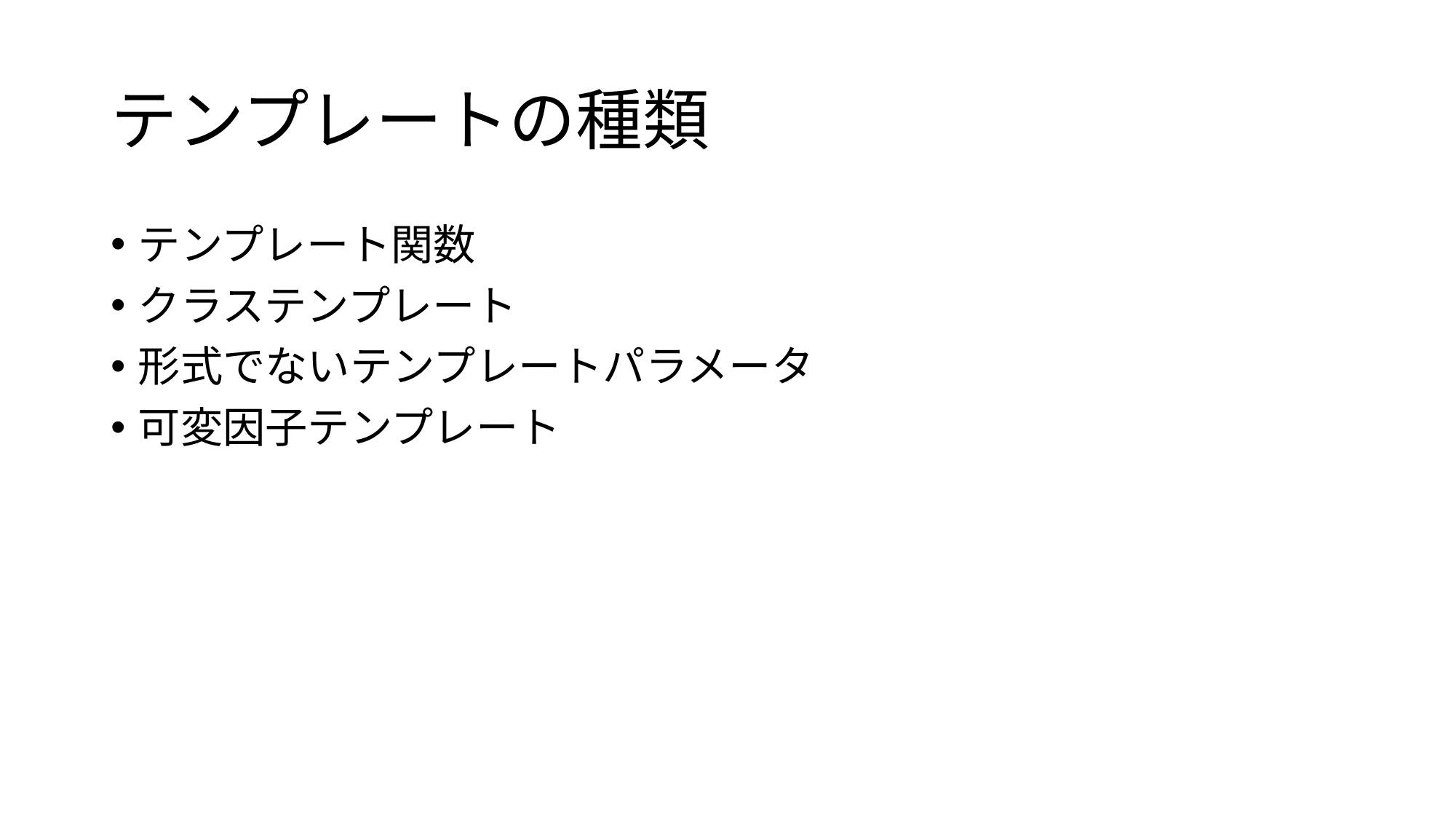

# テンプレートの種類
テンプレート関数
クラステンプレート
形式でないテンプレートパラメータ
可変因子テンプレート